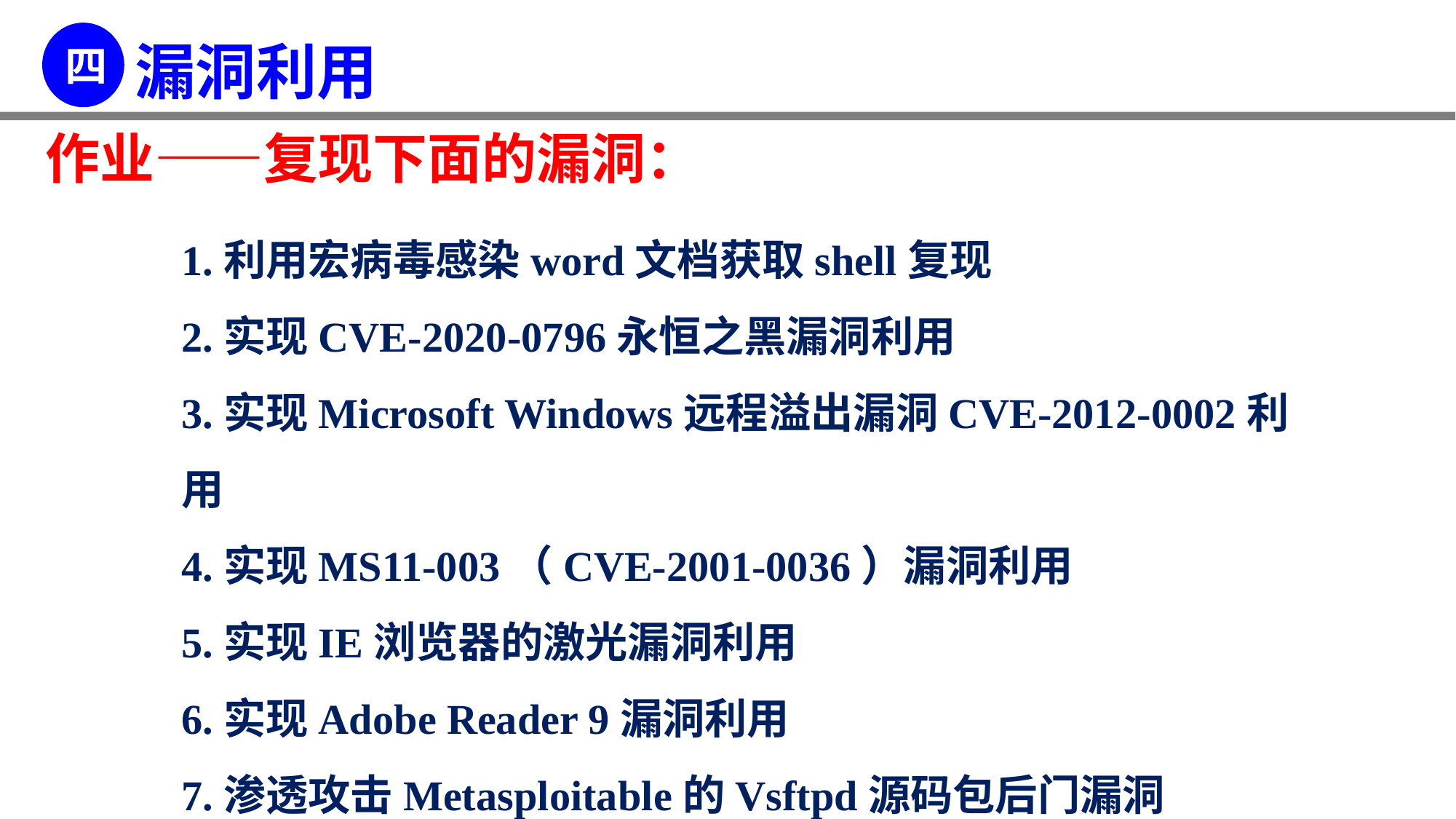

作业——复现下面的漏洞：

1.利用宏病毒感染word文档获取shell复现
2.实现CVE-2020-0796永恒之黑漏洞利用
3.实现Microsoft Windows远程溢出漏洞CVE-2012-0002利用
4.实现MS11-003（CVE-2001-0036）漏洞利用
5.实现IE浏览器的激光漏洞利用
6.实现Adobe Reader 9漏洞利用
7.渗透攻击Metasploitable的Vsftpd源码包后门漏洞
8.使用browser_autopwn 模块渗透攻击浏览器